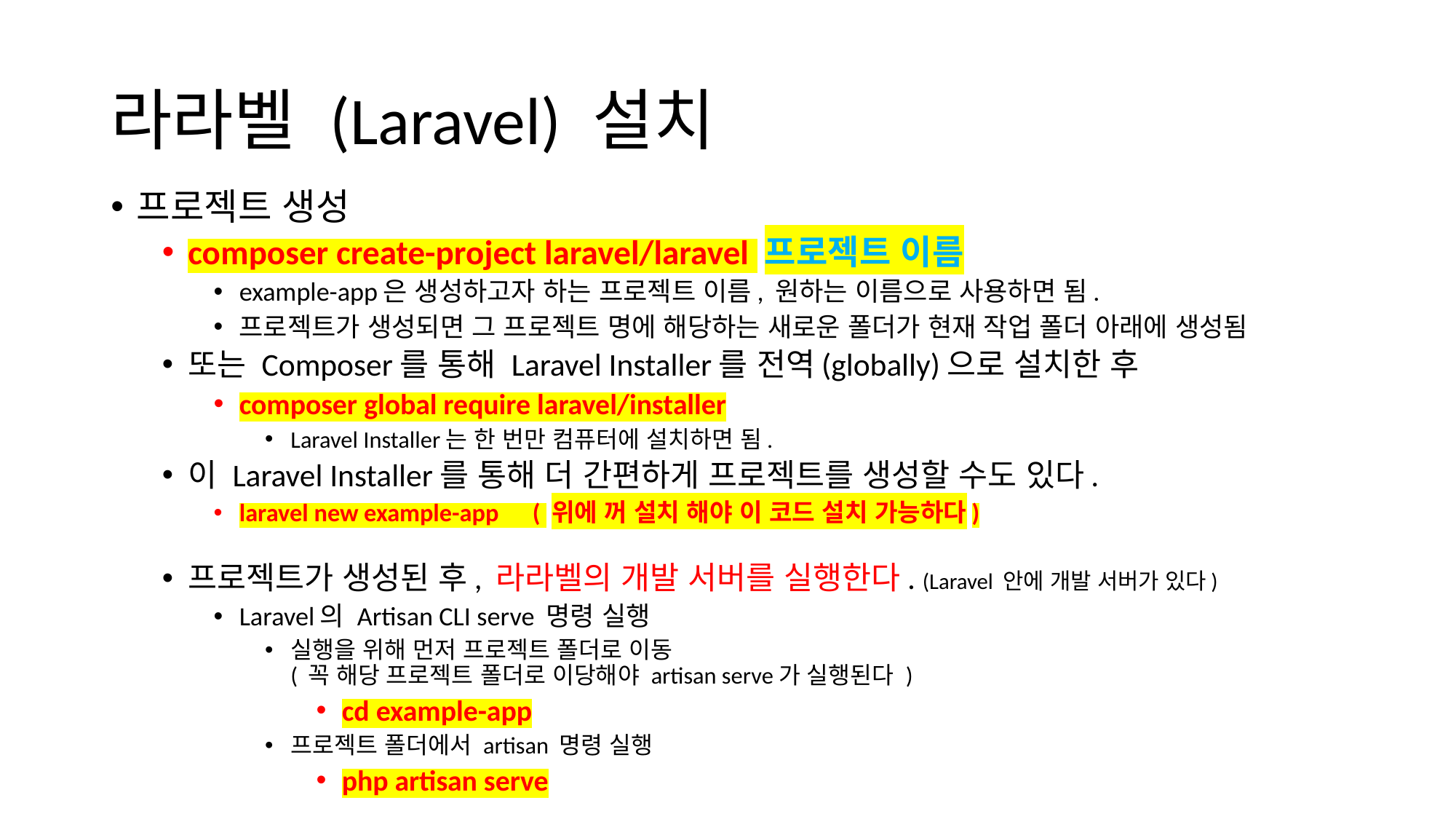

# 라라벨 (Laravel) 설치
프로젝트 생성
composer create-project laravel/laravel 프로젝트 이름
example-app은 생성하고자 하는 프로젝트 이름, 원하는 이름으로 사용하면 됨.
프로젝트가 생성되면 그 프로젝트 명에 해당하는 새로운 폴더가 현재 작업 폴더 아래에 생성됨
또는 Composer를 통해 Laravel Installer를 전역(globally)으로 설치한 후
composer global require laravel/installer
Laravel Installer는 한 번만 컴퓨터에 설치하면 됨.
이 Laravel Installer를 통해 더 간편하게 프로젝트를 생성할 수도 있다.
laravel new example-app      ( 위에 꺼 설치 해야 이 코드 설치 가능하다)
프로젝트가 생성된 후, 라라벨의 개발 서버를 실행한다. (Laravel 안에 개발 서버가 있다)
Laravel의 Artisan CLI serve 명령 실행
실행을 위해 먼저 프로젝트 폴더로 이동
( 꼭 해당 프로젝트 폴더로 이당해야 artisan serve가 실행된다 )
cd example-app
프로젝트 폴더에서 artisan 명령 실행
php artisan serve